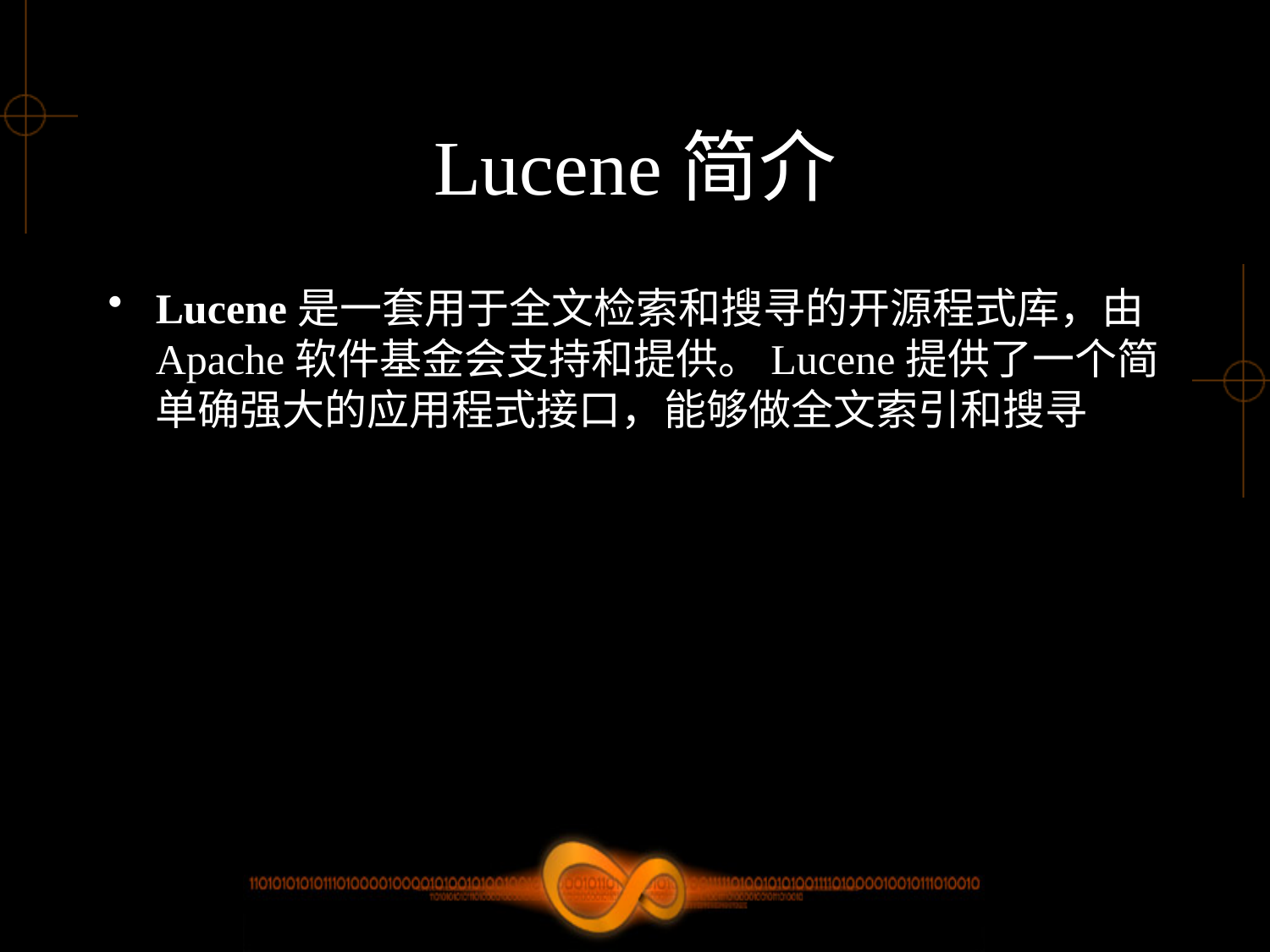

# Lucene简介
Lucene是一套用于全文检索和搜寻的开源程式库，由Apache软件基金会支持和提供。Lucene提供了一个简单确强大的应用程式接口，能够做全文索引和搜寻